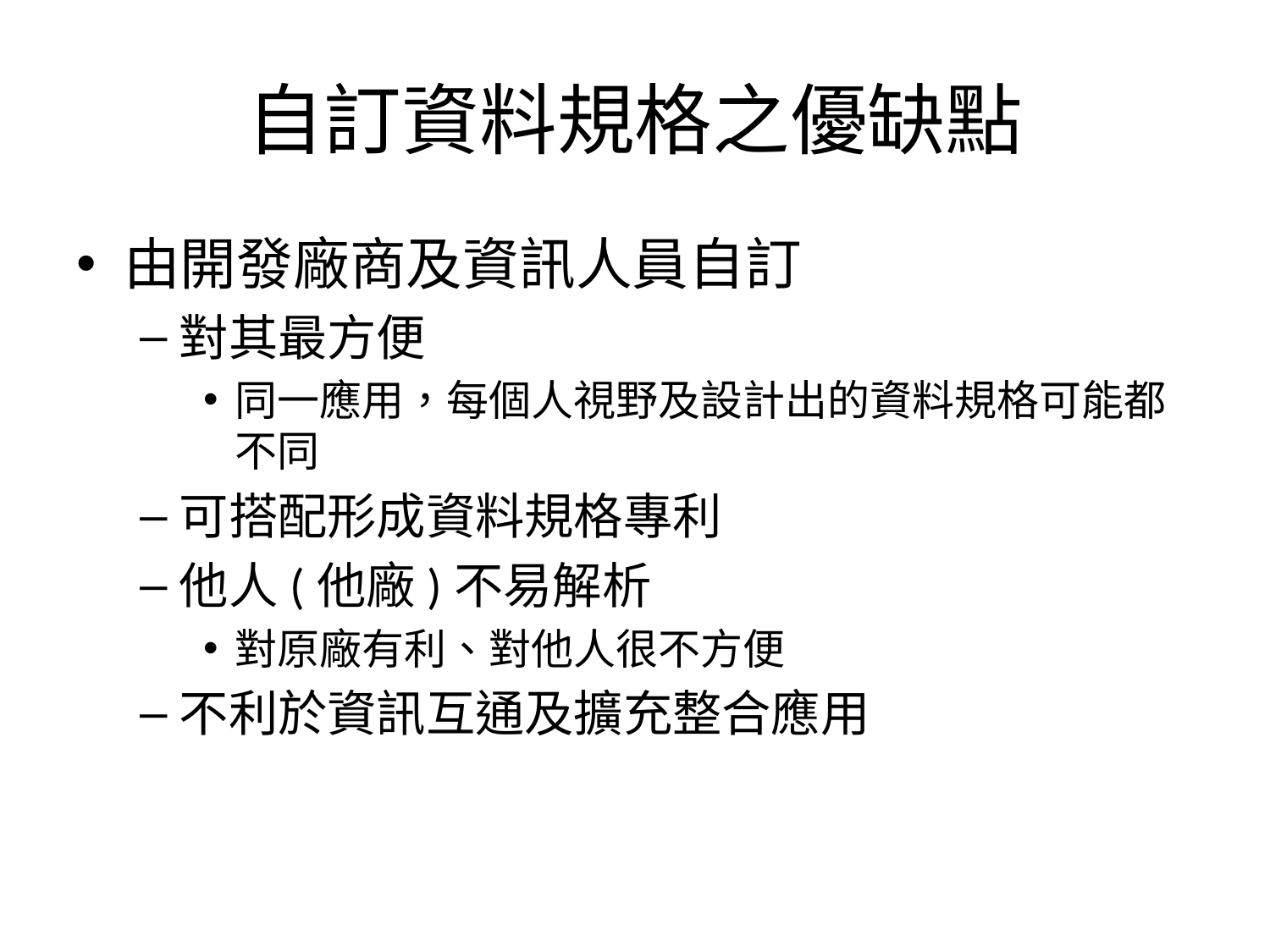

# 自訂資料規格之優缺點
由開發廠商及資訊人員自訂
對其最方便
同一應用，每個人視野及設計出的資料規格可能都不同
可搭配形成資料規格專利
他人(他廠)不易解析
對原廠有利、對他人很不方便
不利於資訊互通及擴充整合應用